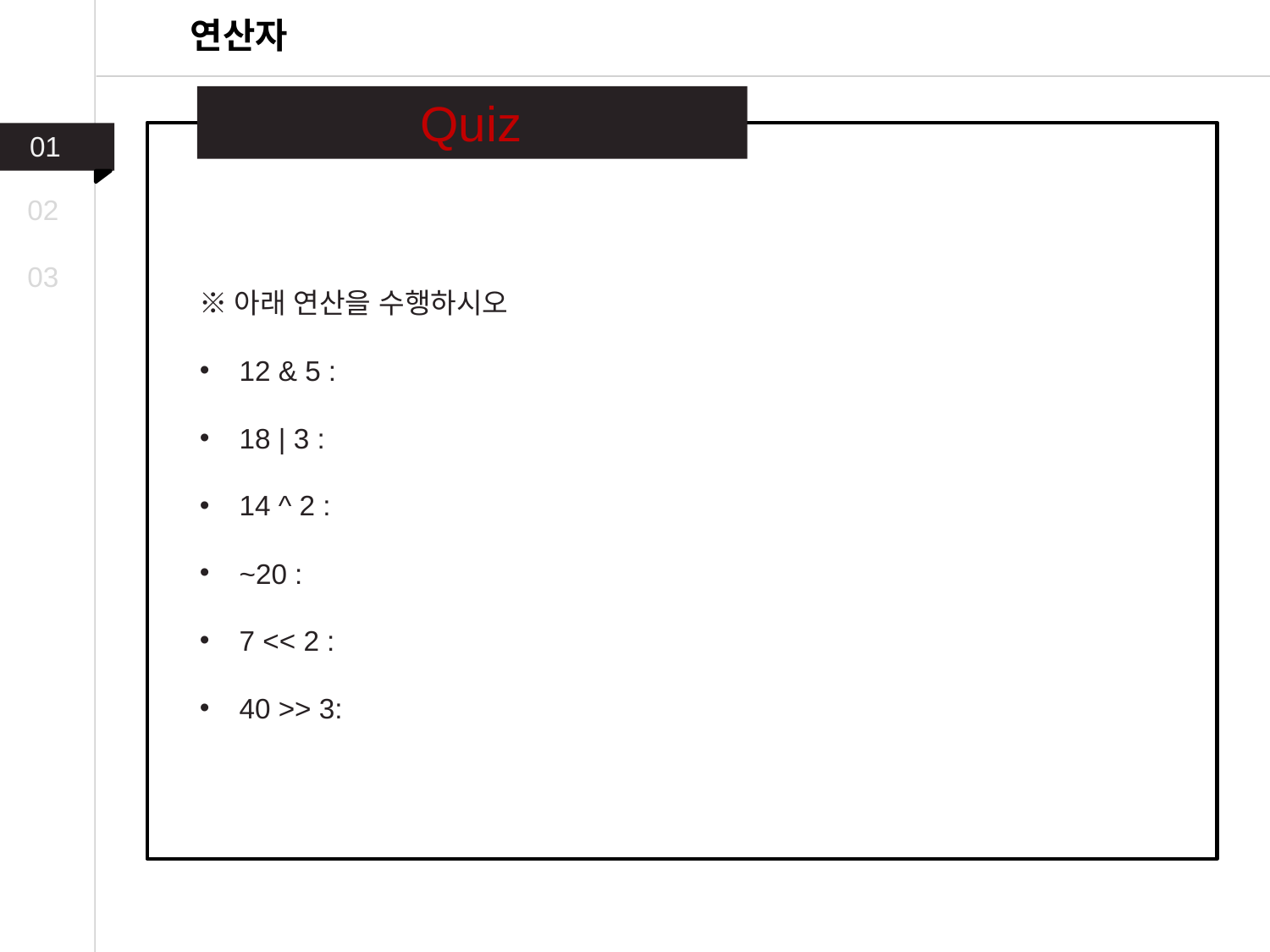

연산자
Quiz

01

02
03
※아래 연산을 수행하시오

12 & 5 :

18 | 3 :

14 ^ 2 :

~20 :

7 << 2 :

40 >> 3: